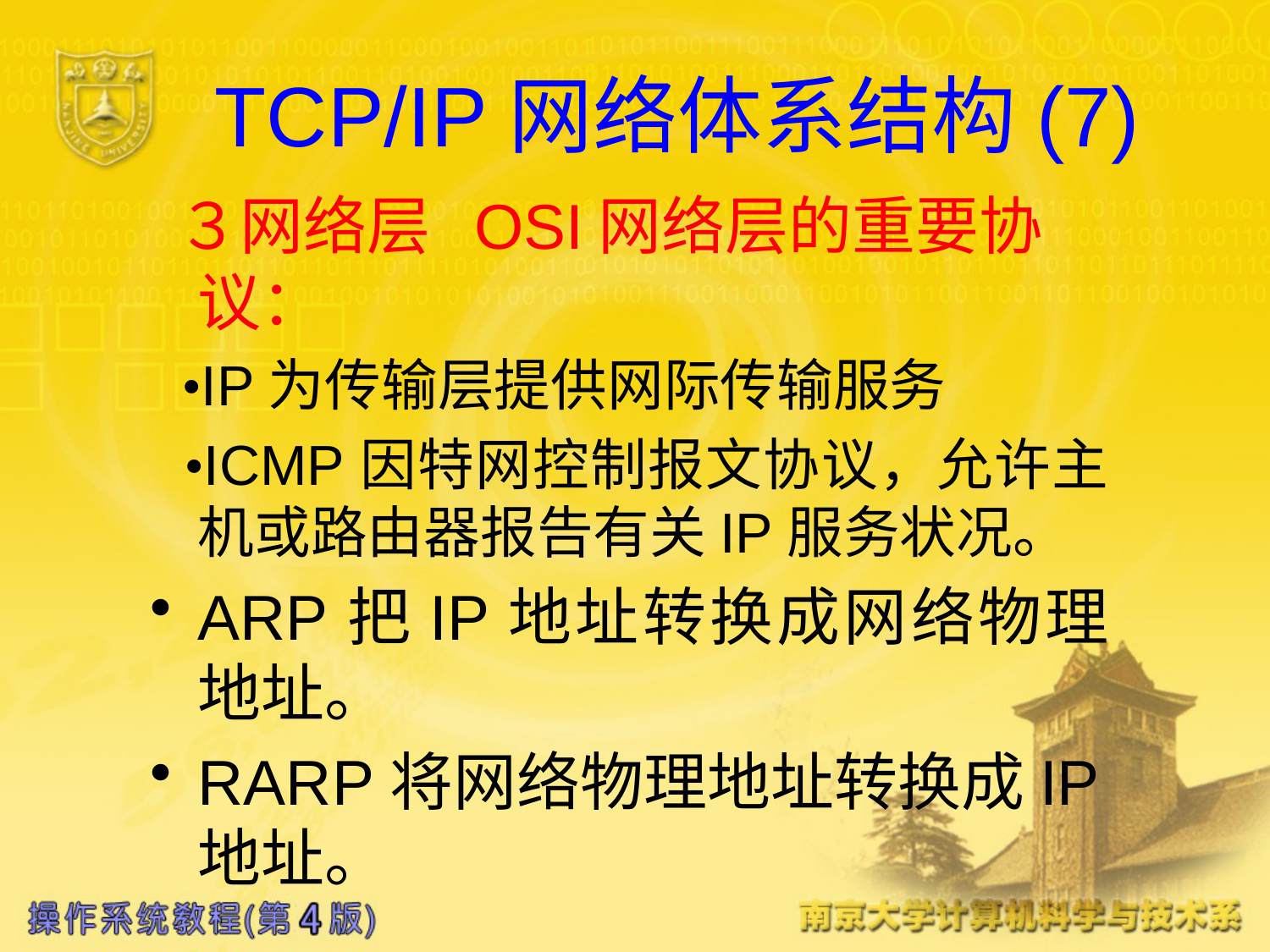

# TCP/IP网络体系结构(7)
 ３网络层  OSI网络层的重要协议：
  •IP为传输层提供网际传输服务
  •ICMP因特网控制报文协议，允许主机或路由器报告有关IP服务状况。
ARP把IP地址转换成网络物理地址。
RARP将网络物理地址转换成IP地址。